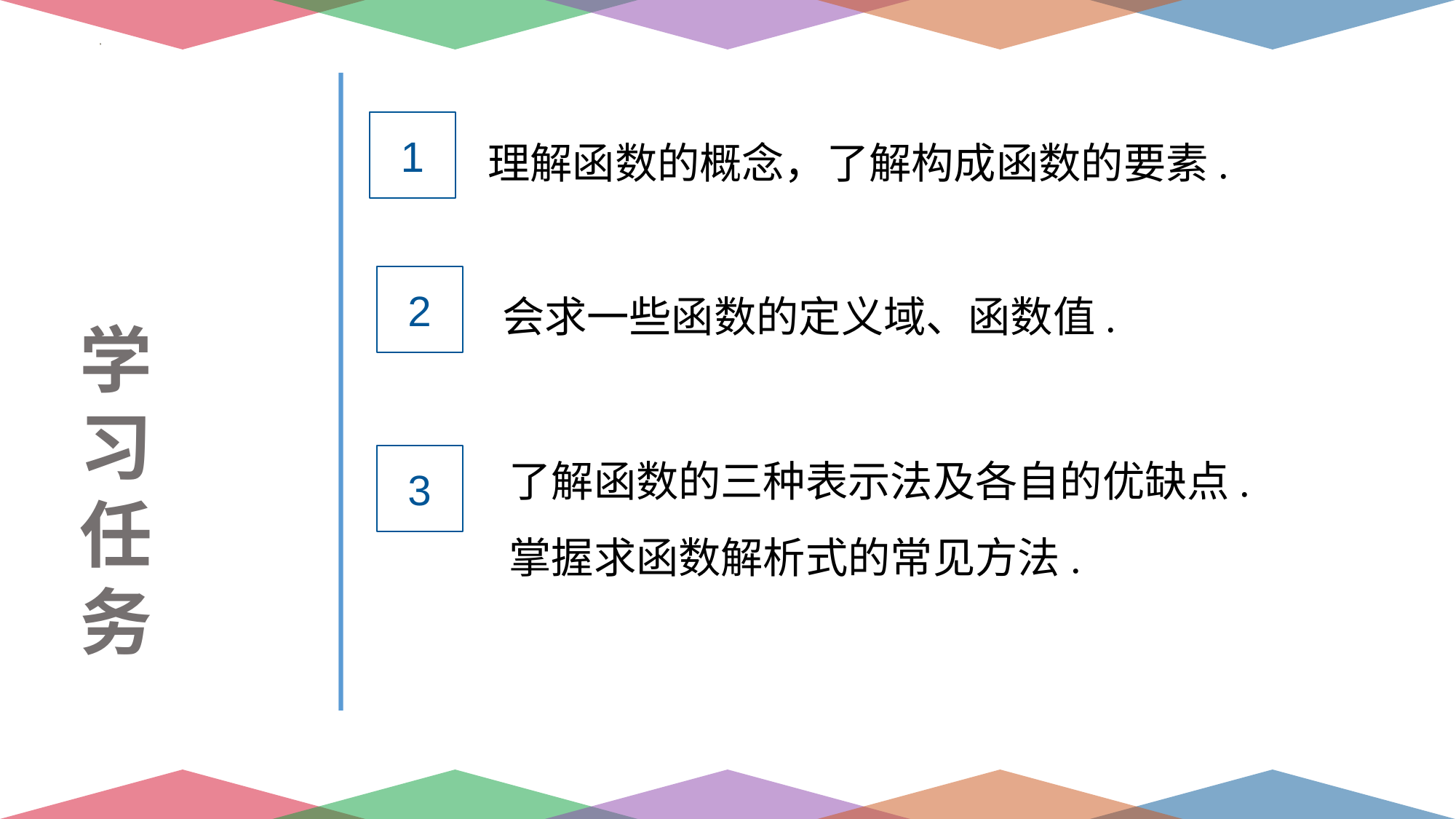

理解函数的概念，了解构成函数的要素.

1

会求一些函数的定义域、函数值.
2
学习任务
了解函数的三种表示法及各自的优缺点.
掌握求函数解析式的常见方法.
3